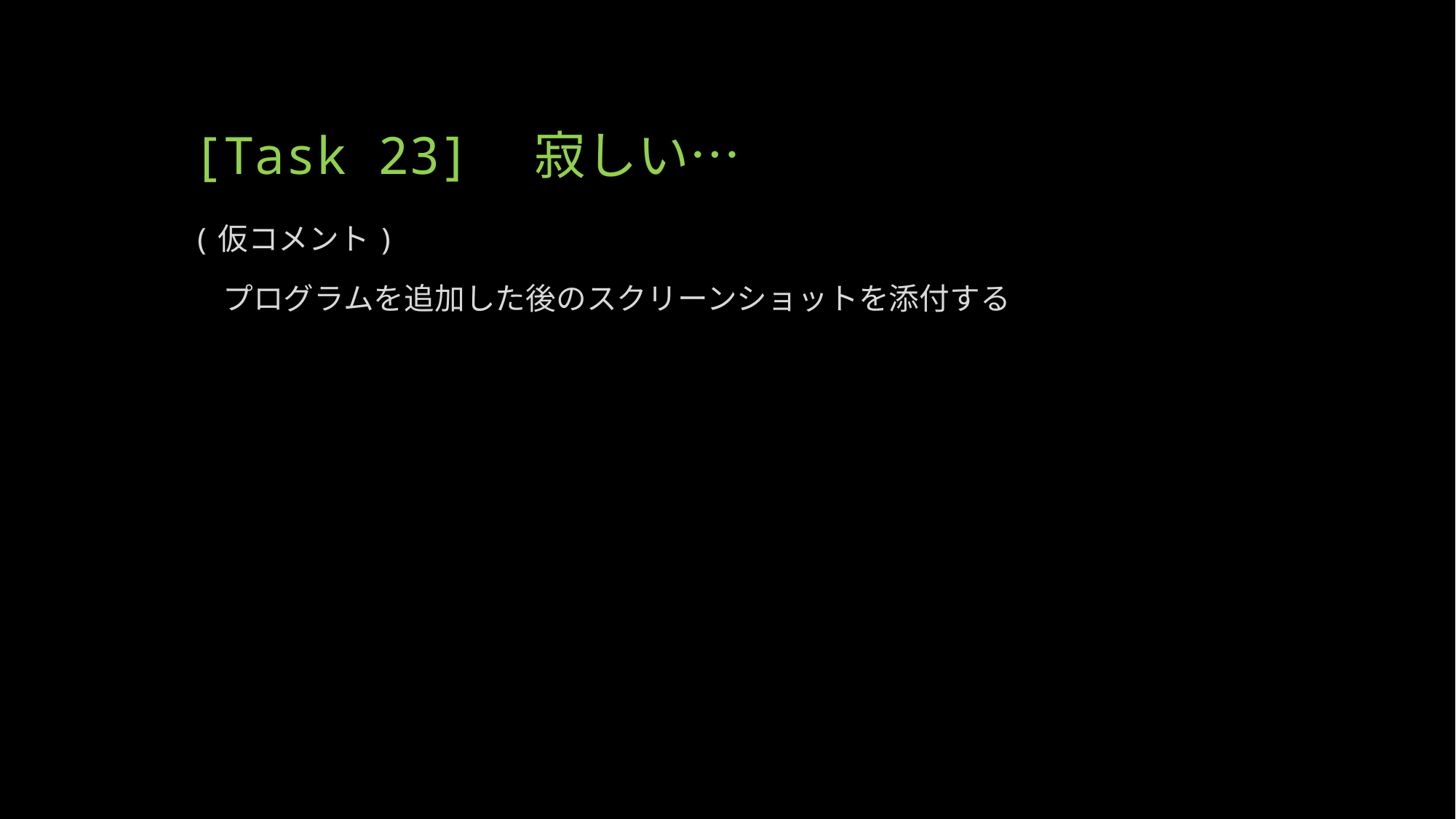

# [Task 23]　寂しい…
(仮コメント)
　プログラムを追加した後のスクリーンショットを添付する